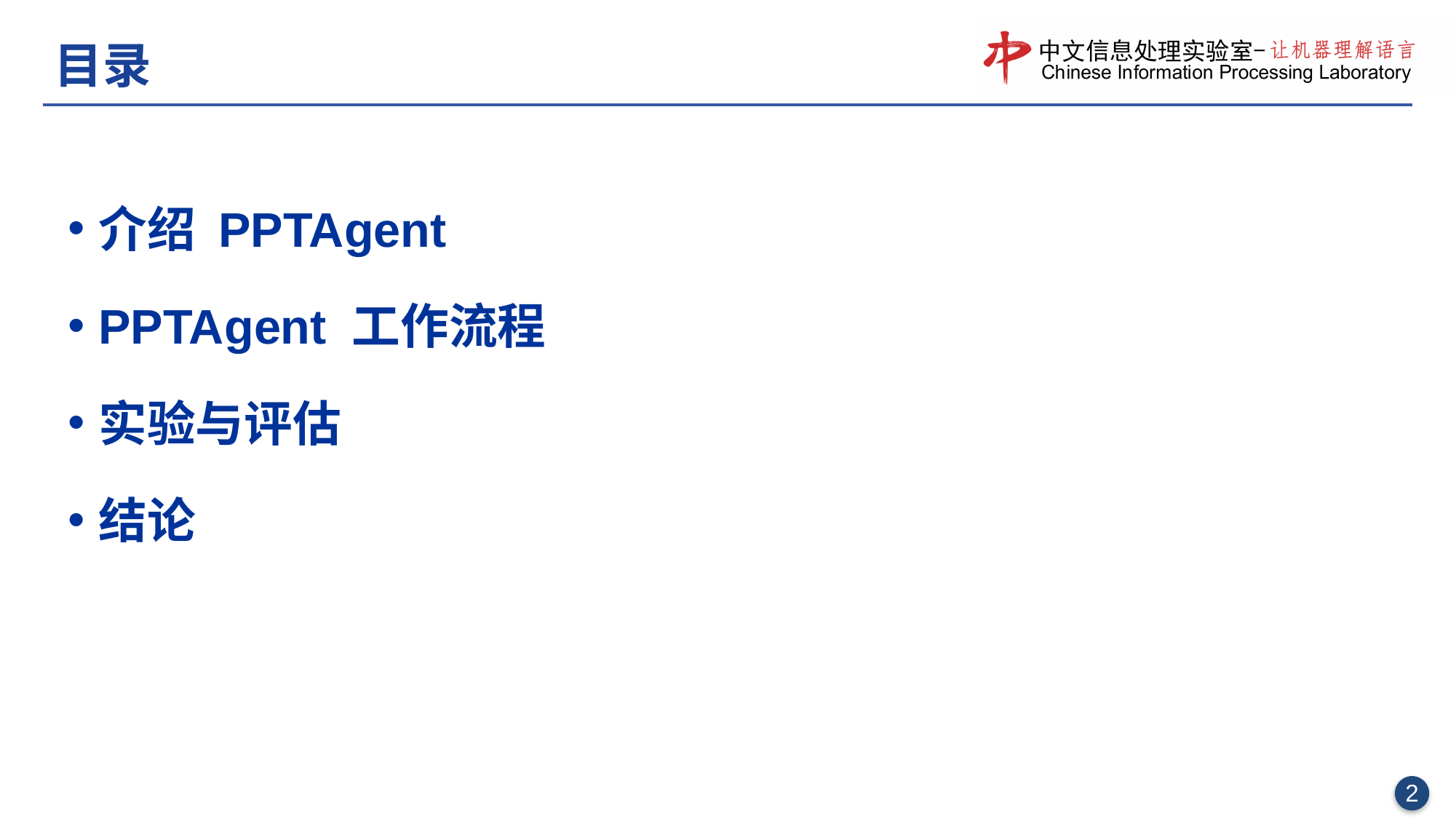

# 目录
介绍 PPTAgent
PPTAgent 工作流程
实验与评估
结论